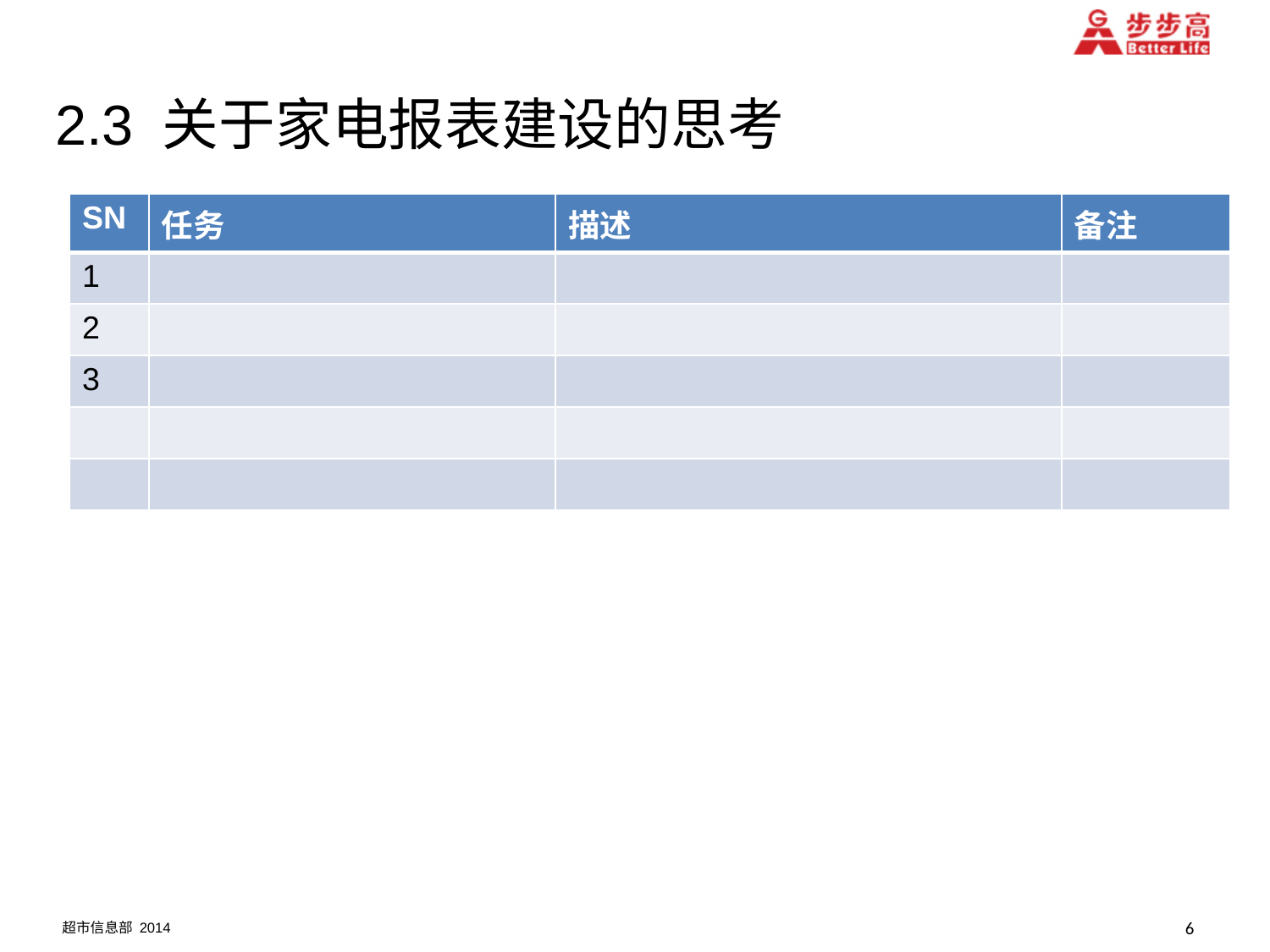

2.3 关于家电报表建设的思考
| SN | 任务 | 描述 | 备注 |
| --- | --- | --- | --- |
| 1 |  |  |  |
| 2 |  |  |  |
| 3 |  |  |  |
|  |  |  |  |
|  |  |  |  |
6